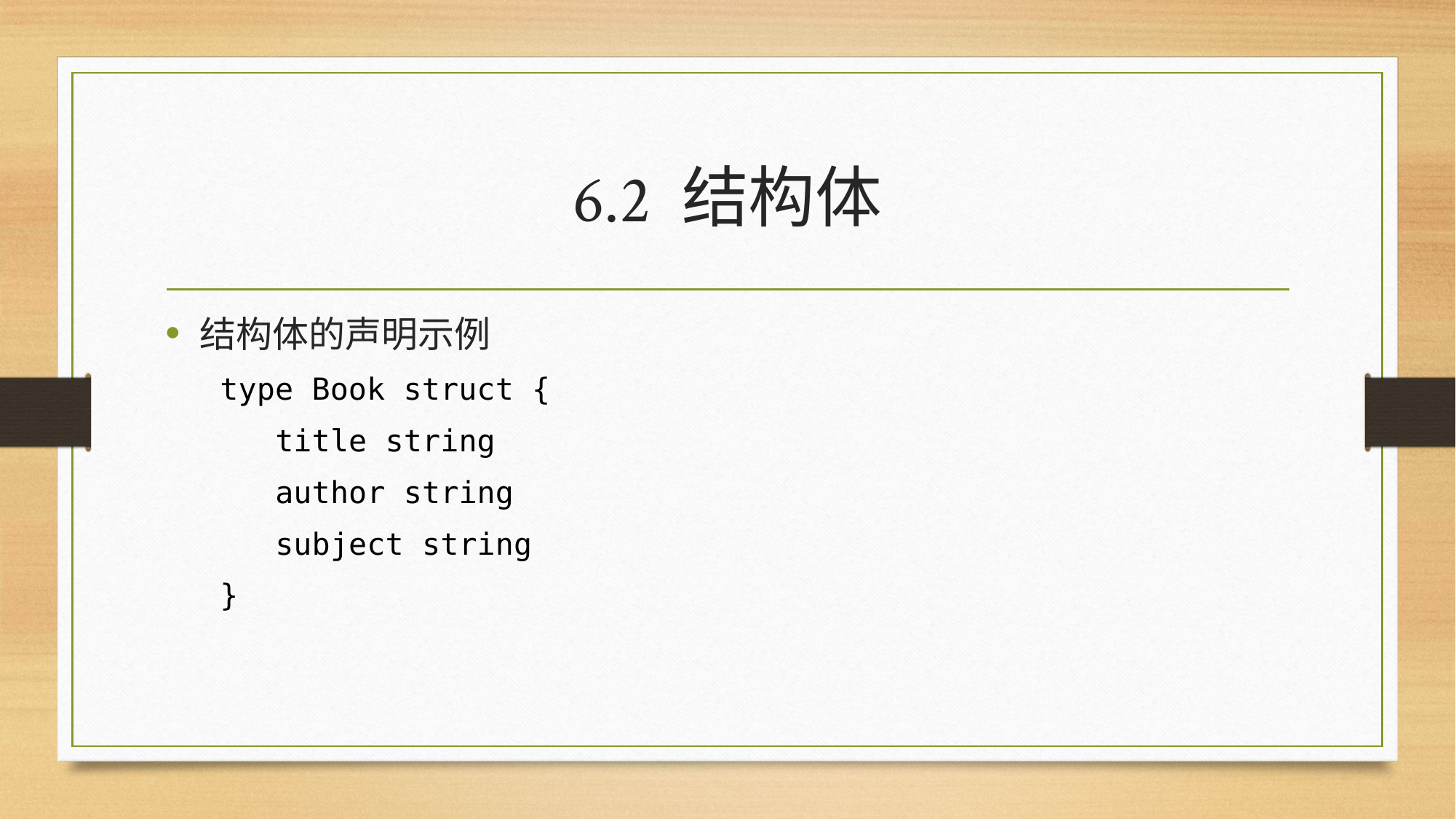

# 6.2 结构体
结构体的声明示例
type Book struct {
   title string
   author string
   subject string
}